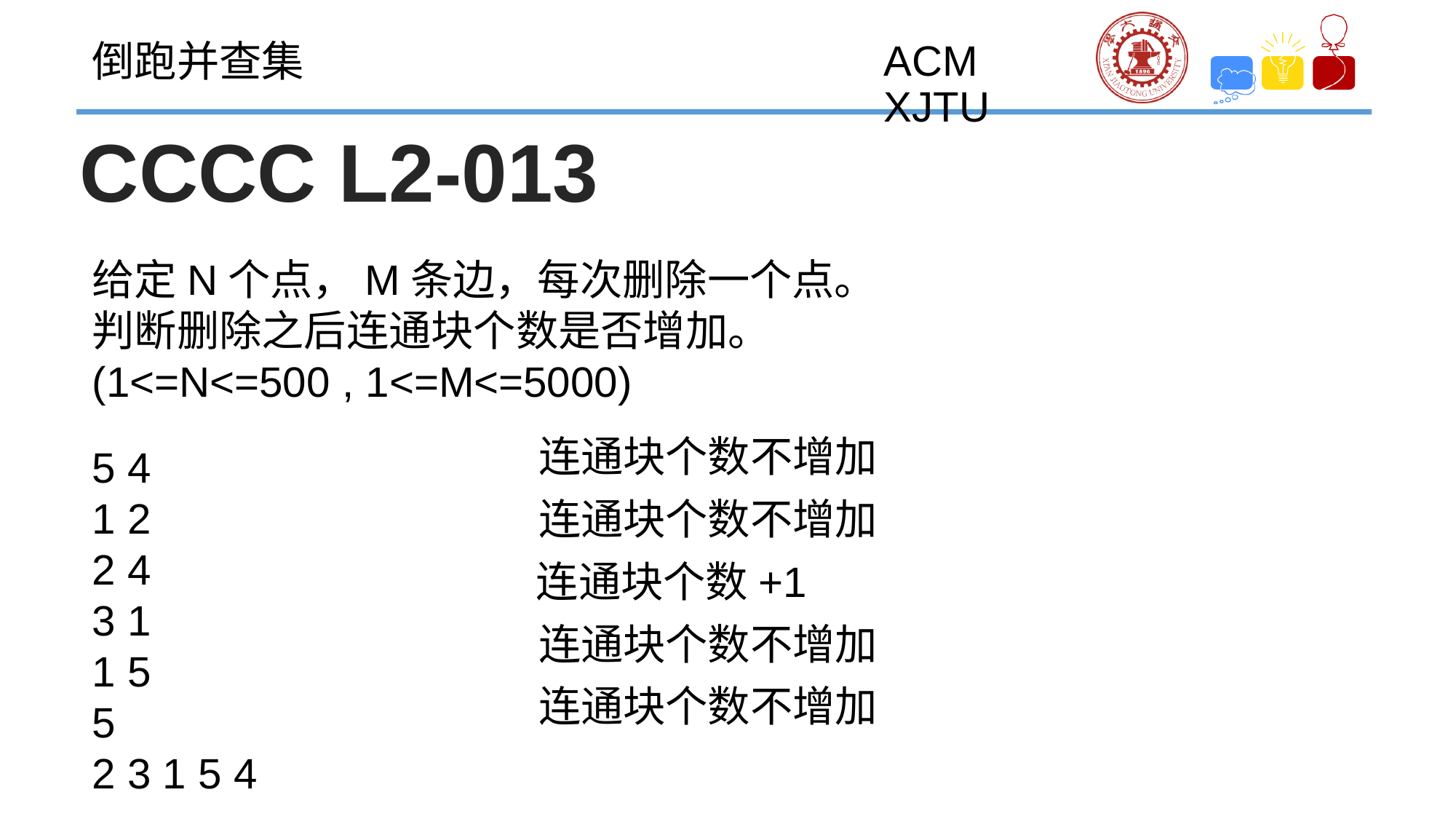

倒跑并查集
CCCC L2-013
给定N个点，M条边，每次删除一个点。
判断删除之后连通块个数是否增加。
(1<=N<=500 , 1<=M<=5000)
连通块个数不增加
5 4
1 2
2 4
3 1
1 5
5
2 3 1 5 4
连通块个数不增加
连通块个数+1
连通块个数不增加
连通块个数不增加